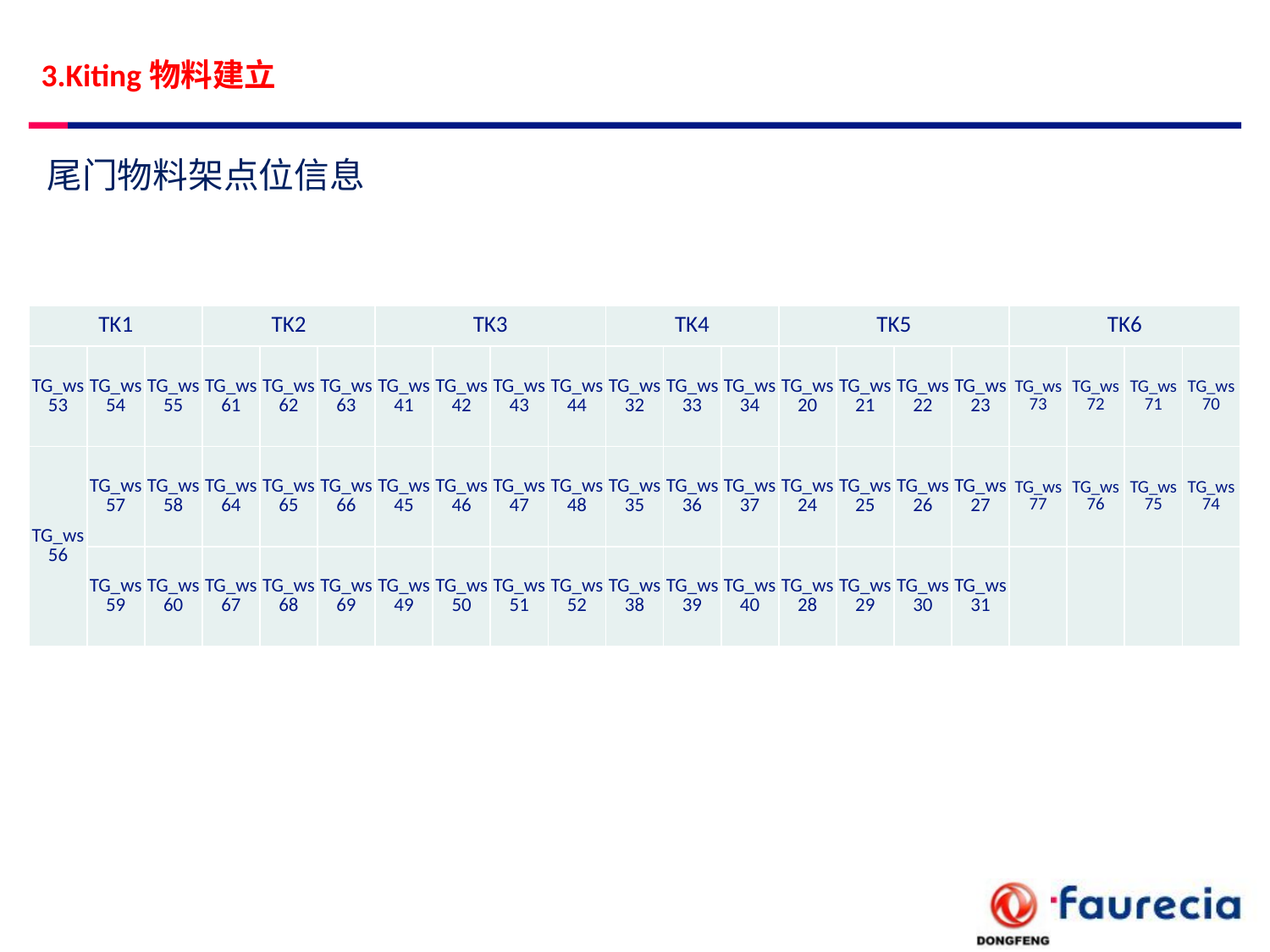

3.Kiting物料建立
尾门物料架点位信息
| TK1 |  |  | TK2 |  |  | TK3 |  |  |  | TK4 |  |  | TK5 |  |  |  | TK6 |  |  |  |
| --- | --- | --- | --- | --- | --- | --- | --- | --- | --- | --- | --- | --- | --- | --- | --- | --- | --- | --- | --- | --- |
| TG\_ws53 | TG\_ws54 | TG\_ws55 | TG\_ws61 | TG\_ws62 | TG\_ws63 | TG\_ws41 | TG\_ws42 | TG\_ws43 | TG\_ws44 | TG\_ws32 | TG\_ws33 | TG\_ws34 | TG\_ws20 | TG\_ws21 | TG\_ws22 | TG\_ws23 | TG\_ws73 | TG\_ws72 | TG\_ws71 | TG\_ws70 |
| TG\_ws56 | TG\_ws57 | TG\_ws58 | TG\_ws64 | TG\_ws65 | TG\_ws66 | TG\_ws45 | TG\_ws46 | TG\_ws47 | TG\_ws48 | TG\_ws35 | TG\_ws36 | TG\_ws37 | TG\_ws24 | TG\_ws25 | TG\_ws26 | TG\_ws27 | TG\_ws77 | TG\_ws76 | TG\_ws75 | TG\_ws74 |
|  | TG\_ws59 | TG\_ws60 | TG\_ws67 | TG\_ws68 | TG\_ws69 | TG\_ws49 | TG\_ws50 | TG\_ws51 | TG\_ws52 | TG\_ws38 | TG\_ws39 | TG\_ws40 | TG\_ws28 | TG\_ws29 | TG\_ws30 | TG\_ws31 |  |  |  |  |